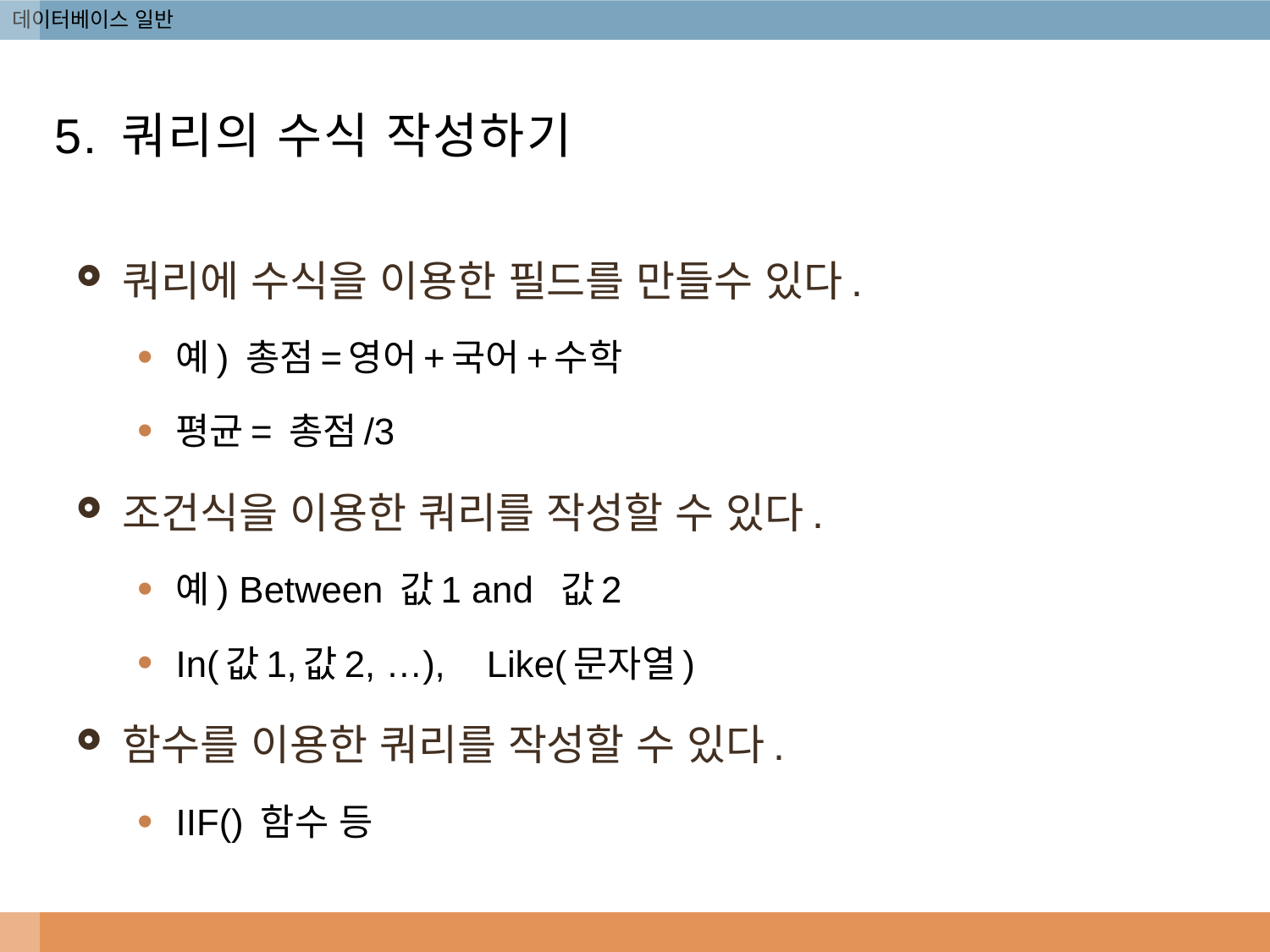

# 5. 쿼리의 수식 작성하기
쿼리에 수식을 이용한 필드를 만들수 있다.
예) 총점=영어+국어+수학
평균= 총점/3
조건식을 이용한 쿼리를 작성할 수 있다.
예) Between 값1 and  값2
In(값1,값2, …),    Like(문자열)
함수를 이용한 쿼리를 작성할 수 있다.
IIF() 함수 등